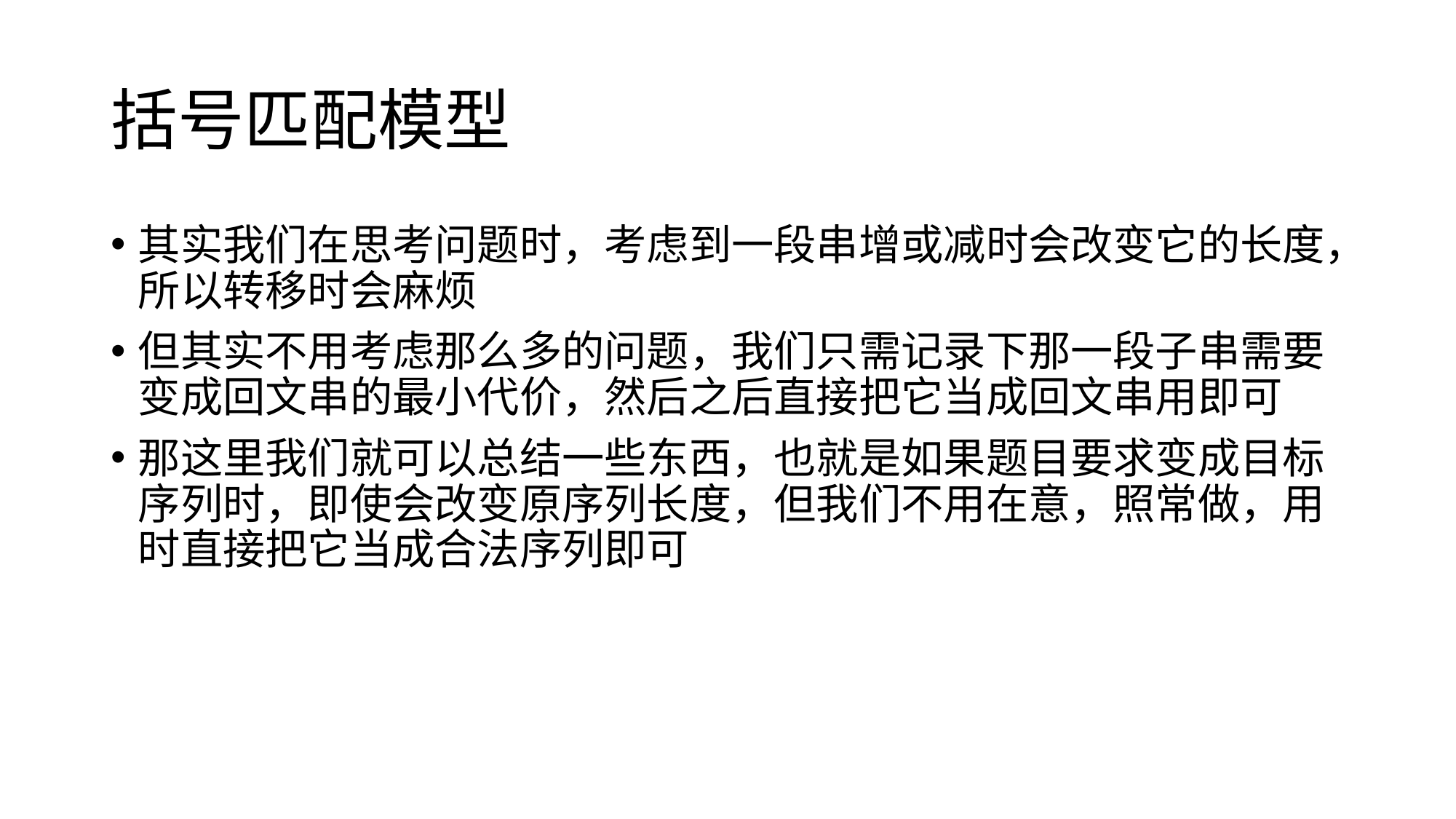

# 括号匹配模型
其实我们在思考问题时，考虑到一段串增或减时会改变它的长度，所以转移时会麻烦
但其实不用考虑那么多的问题，我们只需记录下那一段子串需要变成回文串的最小代价，然后之后直接把它当成回文串用即可
那这里我们就可以总结一些东西，也就是如果题目要求变成目标序列时，即使会改变原序列长度，但我们不用在意，照常做，用时直接把它当成合法序列即可